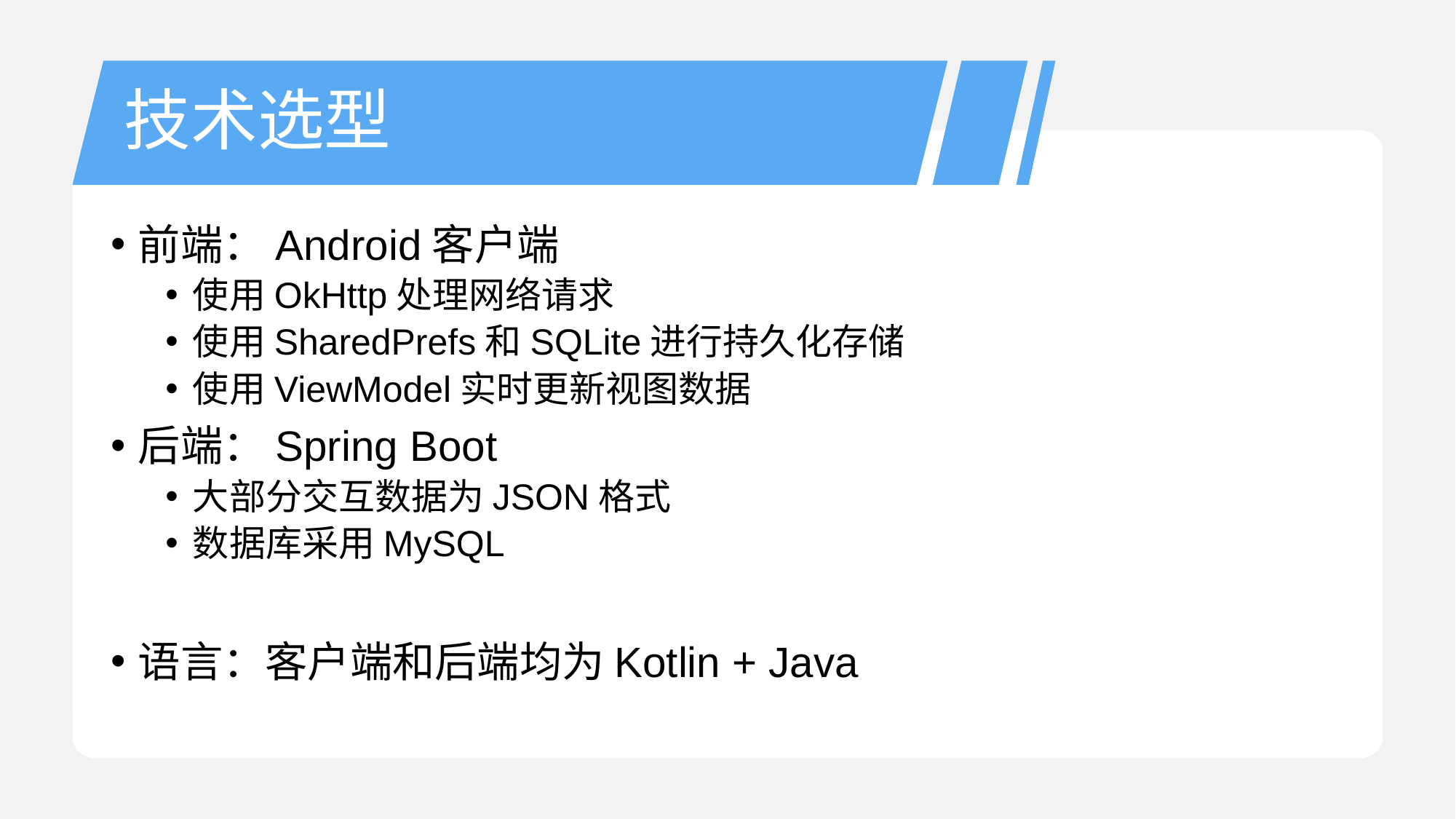

# 技术选型
前端：Android客户端
使用OkHttp处理网络请求
使用SharedPrefs和SQLite进行持久化存储
使用ViewModel实时更新视图数据
后端：Spring Boot
大部分交互数据为JSON格式
数据库采用MySQL

语言：客户端和后端均为Kotlin + Java